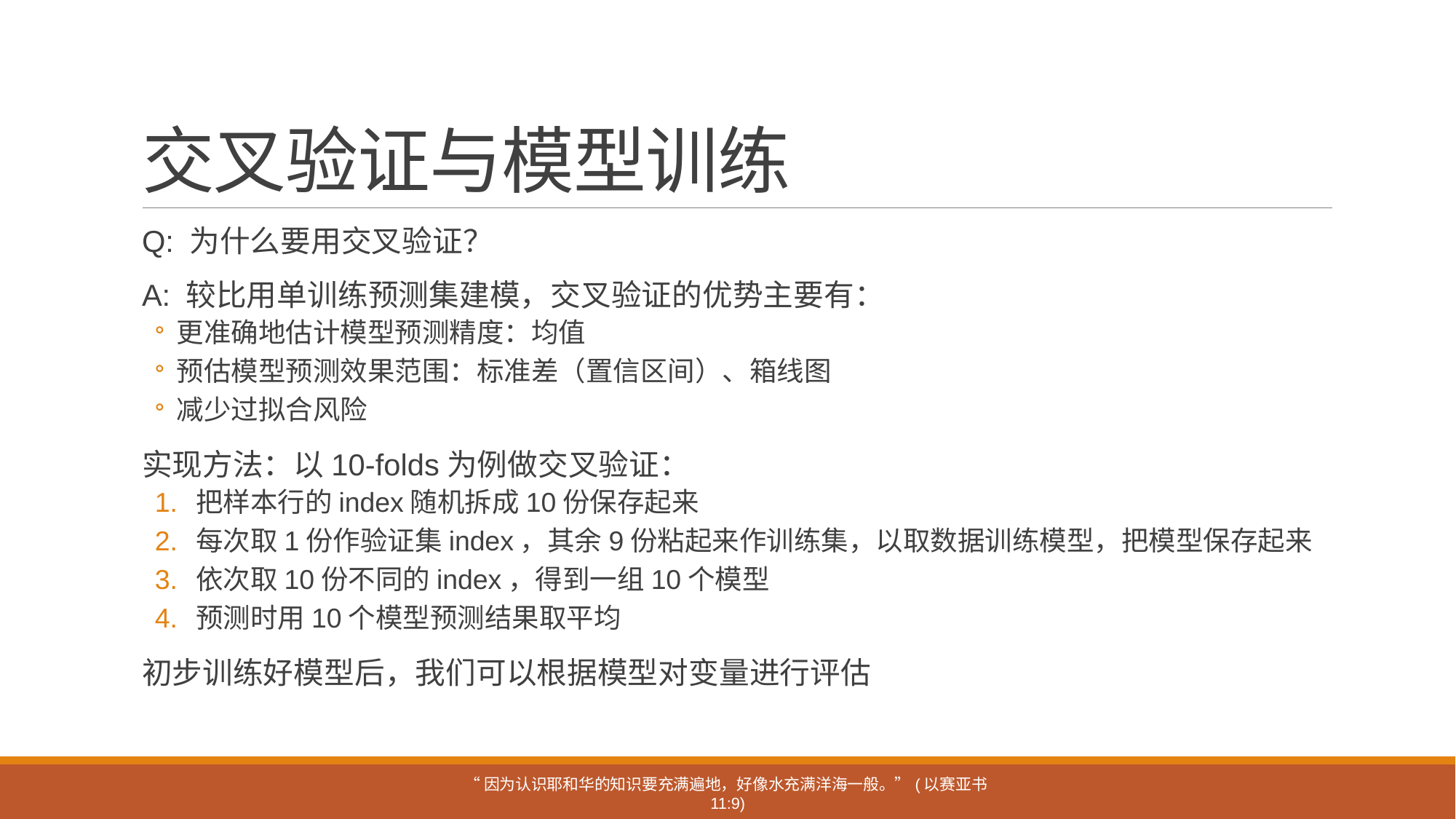

# 交叉验证与模型训练
Q: 为什么要用交叉验证？
A: 较比用单训练预测集建模，交叉验证的优势主要有：
更准确地估计模型预测精度：均值
预估模型预测效果范围：标准差（置信区间）、箱线图
减少过拟合风险
实现方法：以10-folds为例做交叉验证：
把样本行的index随机拆成10份保存起来
每次取1份作验证集index，其余9份粘起来作训练集，以取数据训练模型，把模型保存起来
依次取10份不同的index，得到一组10个模型
预测时用10个模型预测结果取平均
初步训练好模型后，我们可以根据模型对变量进行评估

“因为认识耶和华的知识要充满遍地，好像水充满洋海一般。”(以赛亚书11:9)